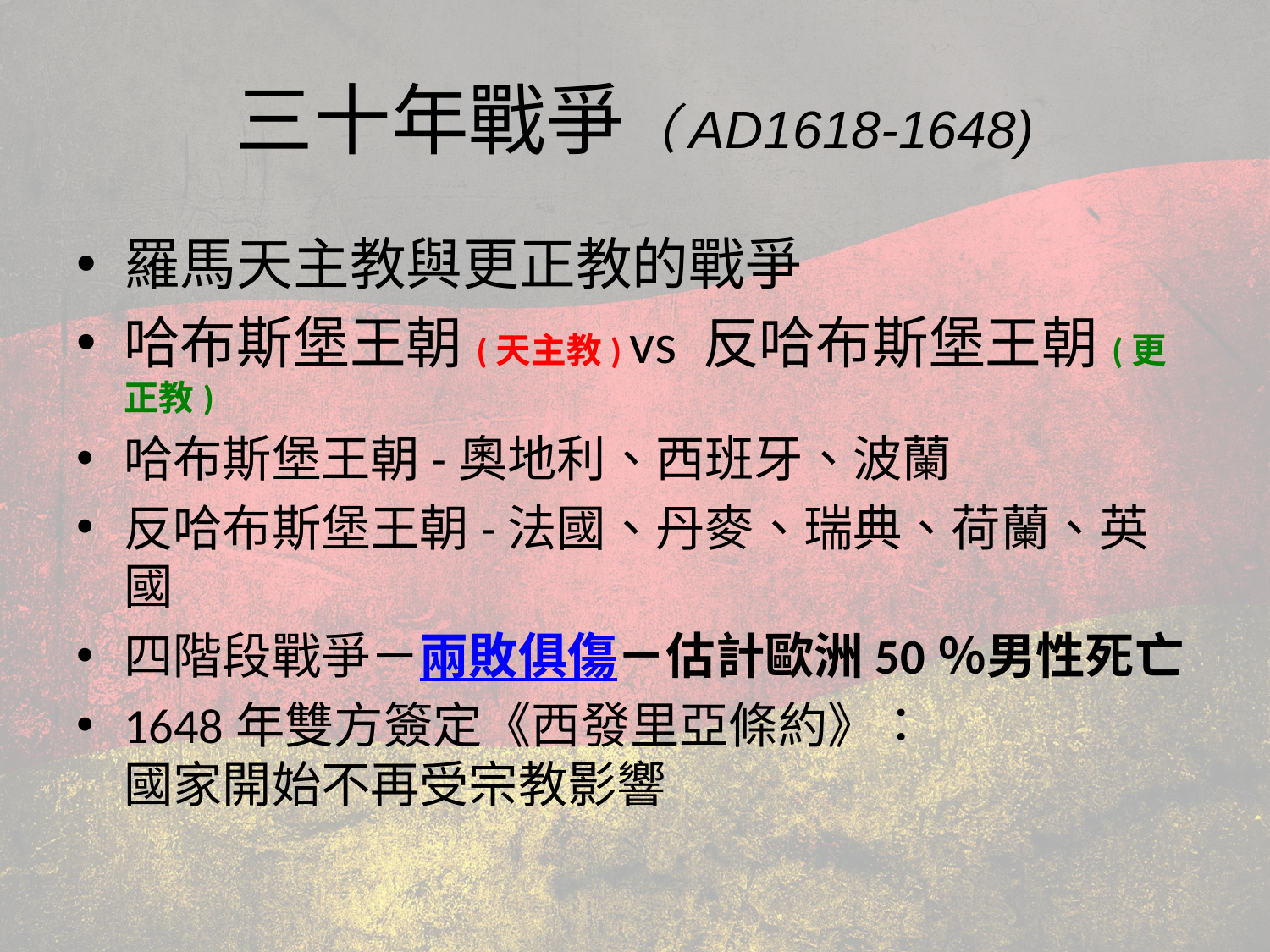

# 三十年戰爭（AD1618-1648)
羅馬天主教與更正教的戰爭
哈布斯堡王朝(天主教) vs 反哈布斯堡王朝(更正教)
哈布斯堡王朝-奧地利、西班牙、波蘭
反哈布斯堡王朝-法國、丹麥、瑞典、荷蘭、英國
四階段戰爭－兩敗俱傷－估計歐洲50％男性死亡
1648年雙方簽定《西發里亞條約》：
國家開始不再受宗教影響